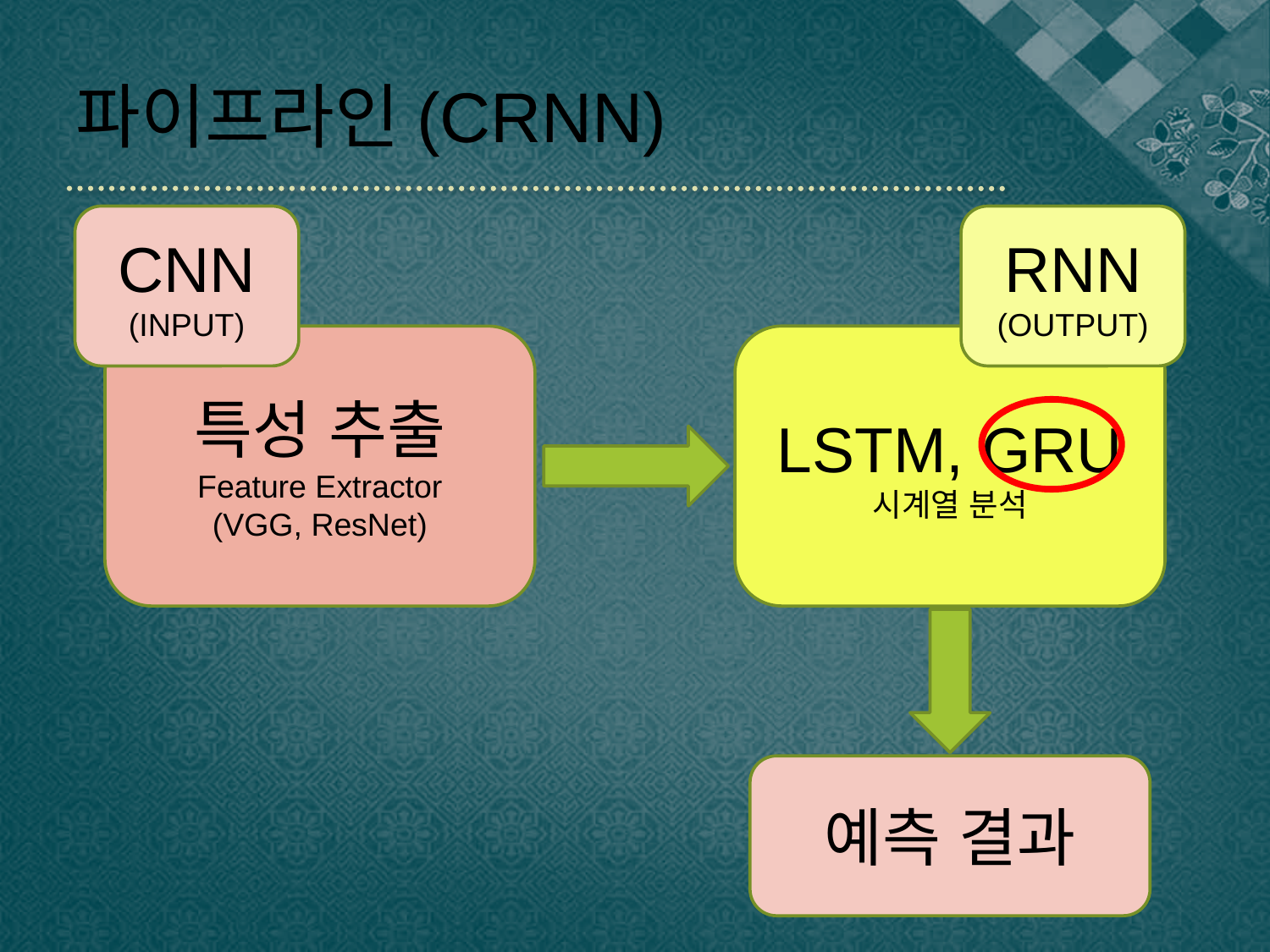

# 파이프라인(CRNN)
CNN
(INPUT)
특성 추출
Feature Extractor
(VGG, ResNet)
RNN
(OUTPUT)
LSTM, GRU
시계열 분석

예측 결과